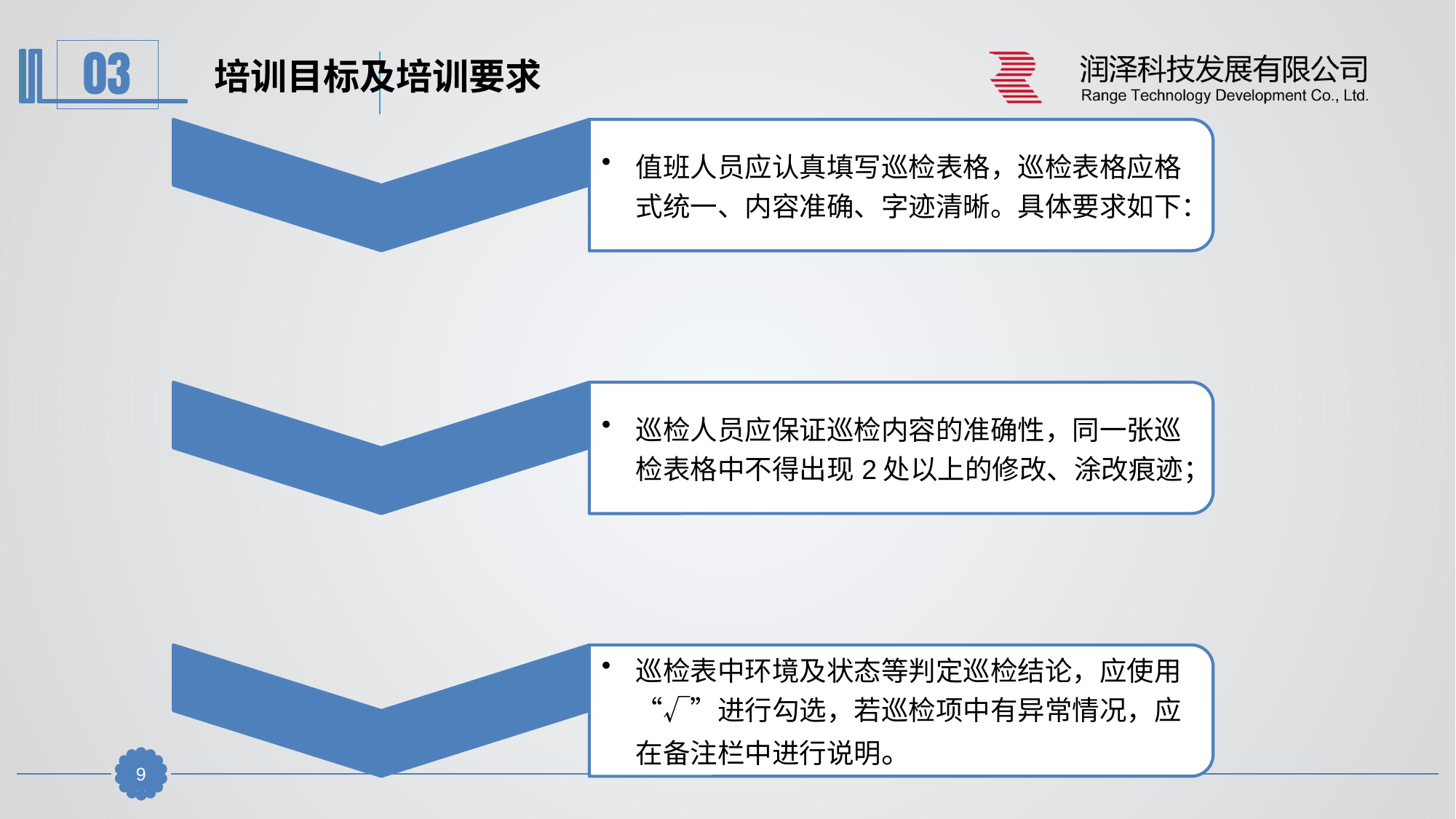

培训目标及培训要求
巡检表
填写
值班人员应认真填写巡检表格，巡检表格应格式统一、内容准确、字迹清晰。具体要求如下：
巡检人员应保证巡检内容的准确性，同一张巡检表格中不得出现2处以上的修改、涂改痕迹；
巡检表
填写
巡检表
填写
9